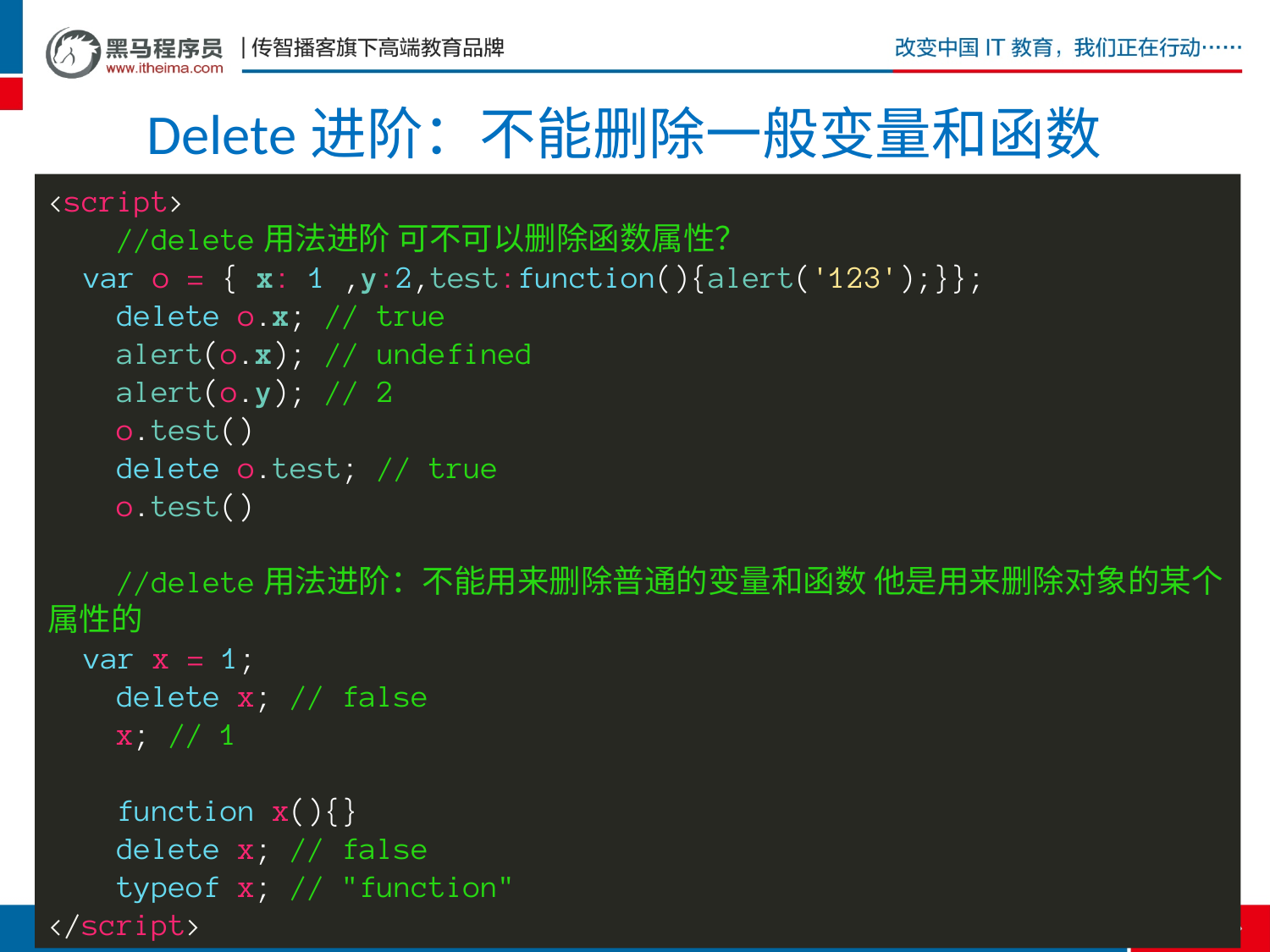

# Delete进阶：不能删除一般变量和函数
<script>
    //delete用法进阶 可不可以删除函数属性？
    var o = { x: 1 ,y:2,test:function(){alert('123');}};
    delete o.x; // true  
    alert(o.x); // undefined 
    alert(o.y); // 2
    o.test()
    delete o.test; // true  
    o.test()
    //delete用法进阶：不能用来删除普通的变量和函数 他是用来删除对象的某个属性的
    var x = 1;
    delete x; // false  
    x; // 1  
    function x(){}
    delete x; // false  
    typeof x; // "function"
</script>